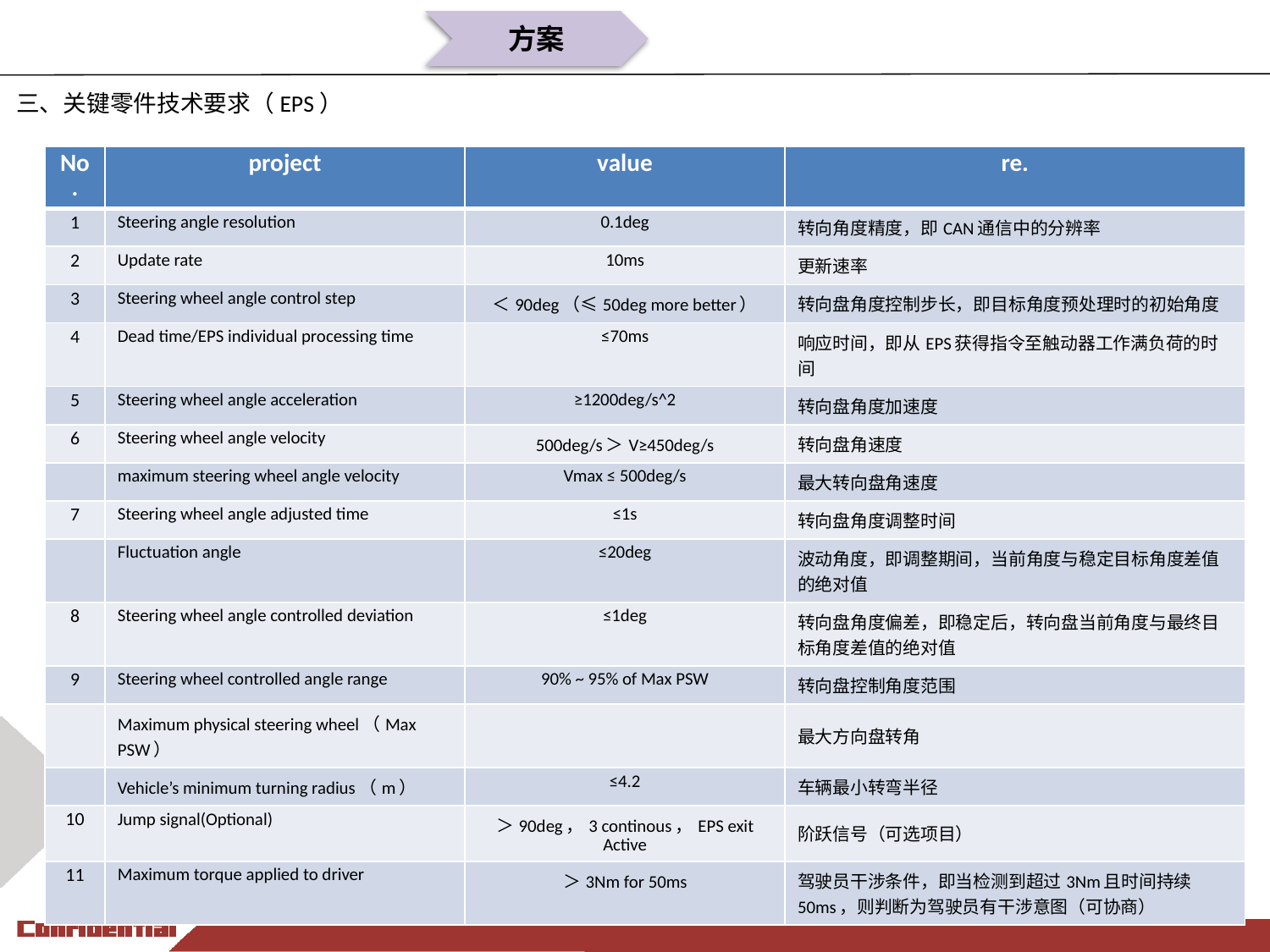

方案
三、关键零件技术要求（EPS）
| No. | project | value | re. |
| --- | --- | --- | --- |
| 1 | Steering angle resolution | 0.1deg | 转向角度精度，即CAN通信中的分辨率 |
| 2 | Update rate | 10ms | 更新速率 |
| 3 | Steering wheel angle control step | ＜90deg（≤50deg more better） | 转向盘角度控制步长，即目标角度预处理时的初始角度 |
| 4 | Dead time/EPS individual processing time | ≤70ms | 响应时间，即从EPS获得指令至触动器工作满负荷的时间 |
| 5 | Steering wheel angle acceleration | ≥1200deg/s^2 | 转向盘角度加速度 |
| 6 | Steering wheel angle velocity | 500deg/s＞V≥450deg/s | 转向盘角速度 |
|  | maximum steering wheel angle velocity | Vmax ≤ 500deg/s | 最大转向盘角速度 |
| 7 | Steering wheel angle adjusted time | ≤1s | 转向盘角度调整时间 |
|  | Fluctuation angle | ≤20deg | 波动角度，即调整期间，当前角度与稳定目标角度差值的绝对值 |
| 8 | Steering wheel angle controlled deviation | ≤1deg | 转向盘角度偏差，即稳定后，转向盘当前角度与最终目标角度差值的绝对值 |
| 9 | Steering wheel controlled angle range | 90% ~ 95% of Max PSW | 转向盘控制角度范围 |
|  | Maximum physical steering wheel（Max PSW） |  | 最大方向盘转角 |
|  | Vehicle’s minimum turning radius（m） | ≤4.2 | 车辆最小转弯半径 |
| 10 | Jump signal(Optional) | ＞90deg，3 continous，EPS exit Active | 阶跃信号（可选项目） |
| 11 | Maximum torque applied to driver | ＞3Nm for 50ms | 驾驶员干涉条件，即当检测到超过3Nm且时间持续50ms，则判断为驾驶员有干涉意图（可协商） |